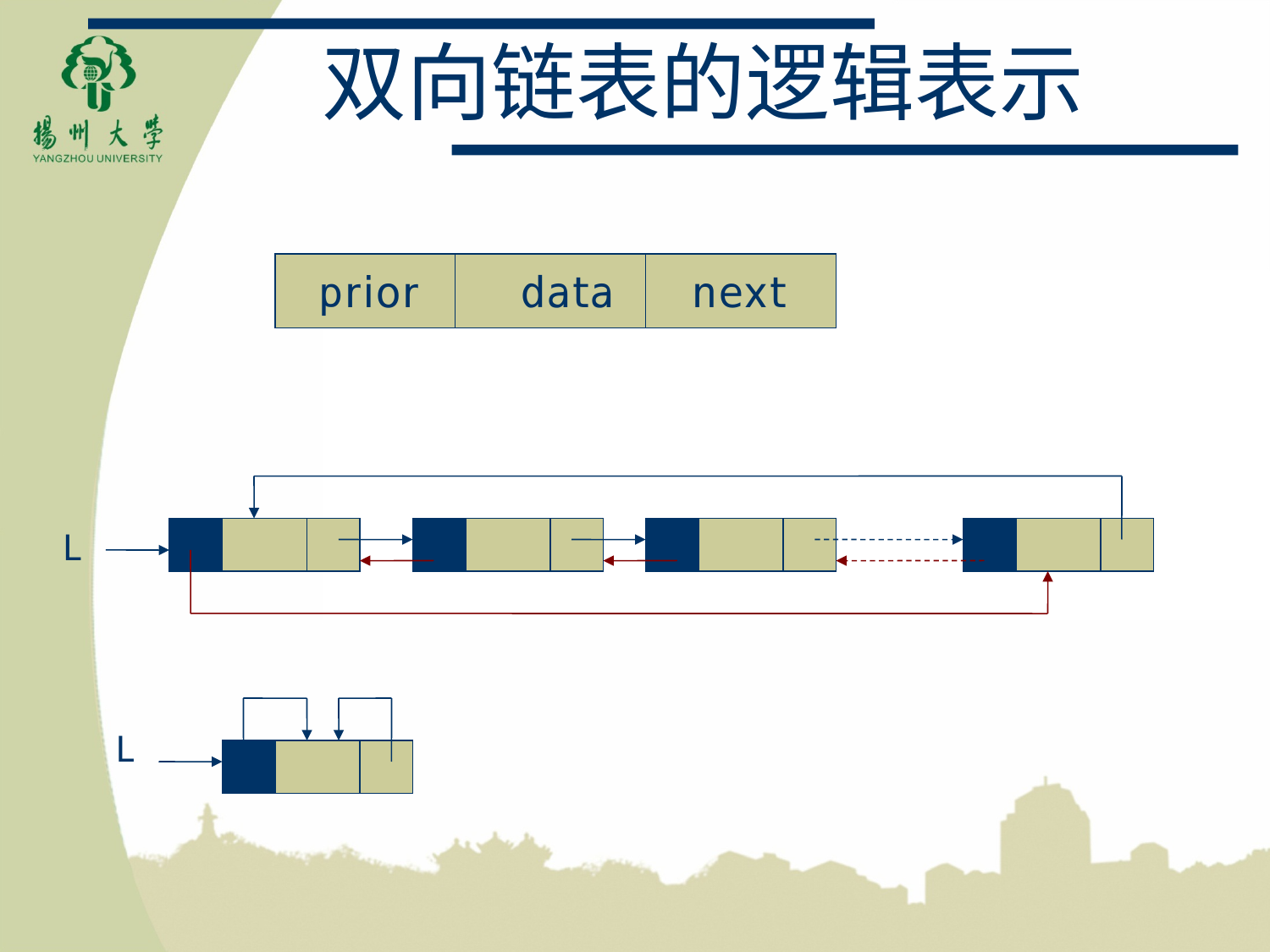

# 双向链表的逻辑表示
prior
data
next

L

L